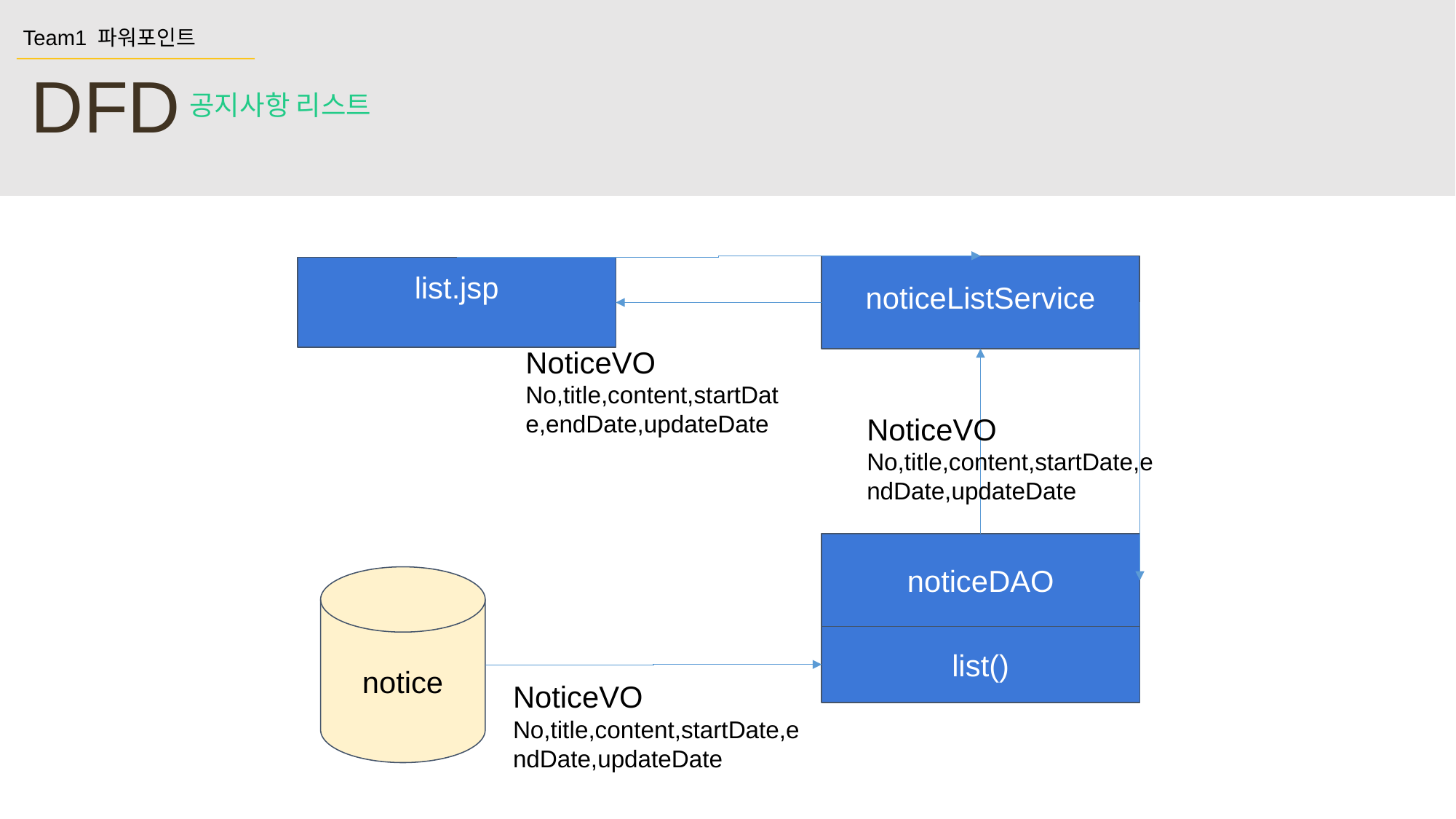

Team1 파워포인트
DFD
공지사항 리스트

noticeListService

list.jsp
NoticeVO
No,title,content,startDate,endDate,updateDate
NoticeVO
No,title,content,startDate,endDate,updateDate
noticeDAO
notice
list()
NoticeVO
No,title,content,startDate,endDate,updateDate